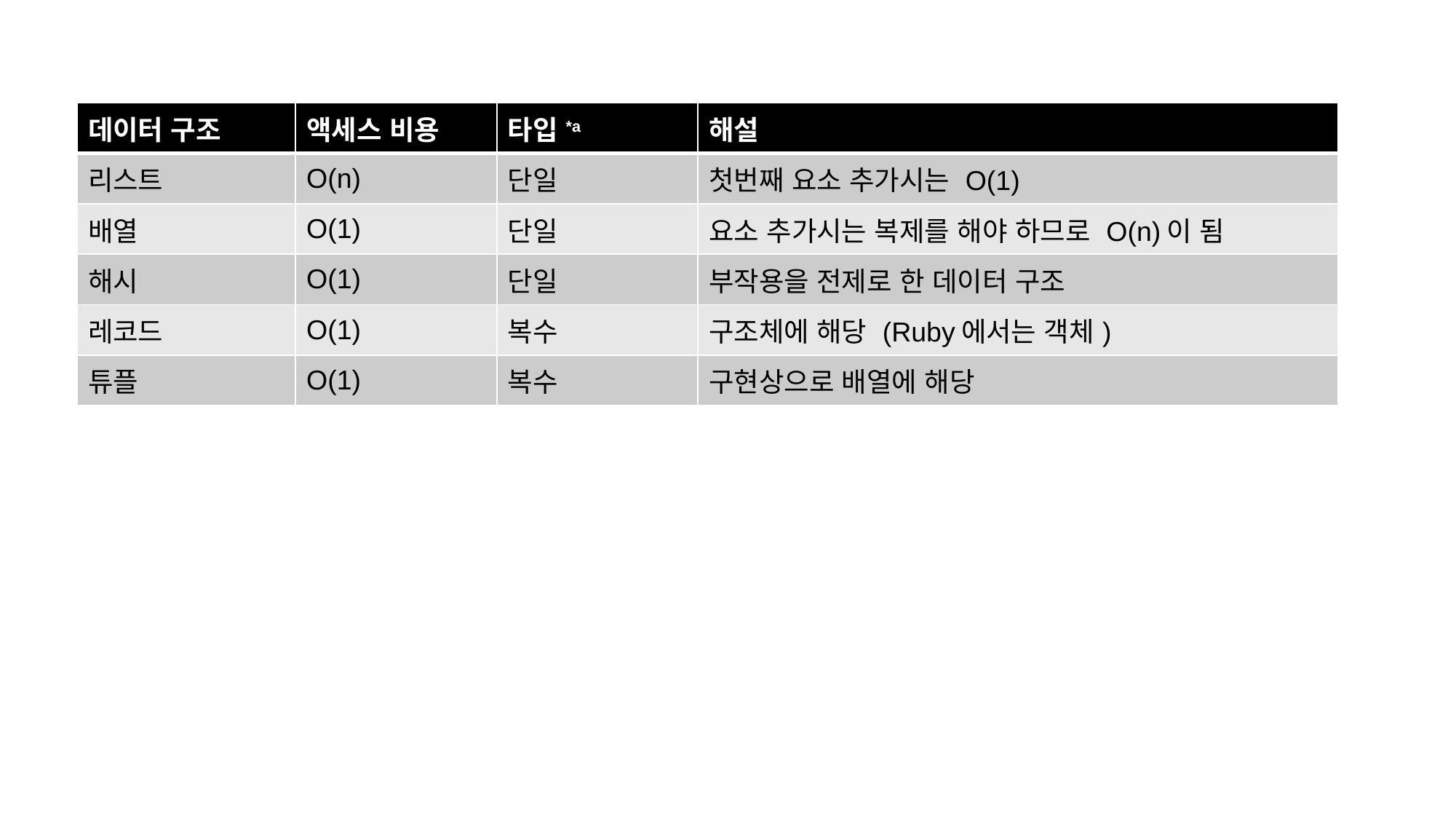

| 데이터 구조 | 액세스 비용 | 타입\*a | 해설 |
| --- | --- | --- | --- |
| 리스트 | O(n) | 단일 | 첫번째 요소 추가시는 O(1) |
| 배열 | O(1) | 단일 | 요소 추가시는 복제를 해야 하므로 O(n)이 됨 |
| 해시 | O(1) | 단일 | 부작용을 전제로 한 데이터 구조 |
| 레코드 | O(1) | 복수 | 구조체에 해당 (Ruby에서는 객체) |
| 튜플 | O(1) | 복수 | 구현상으로 배열에 해당 |